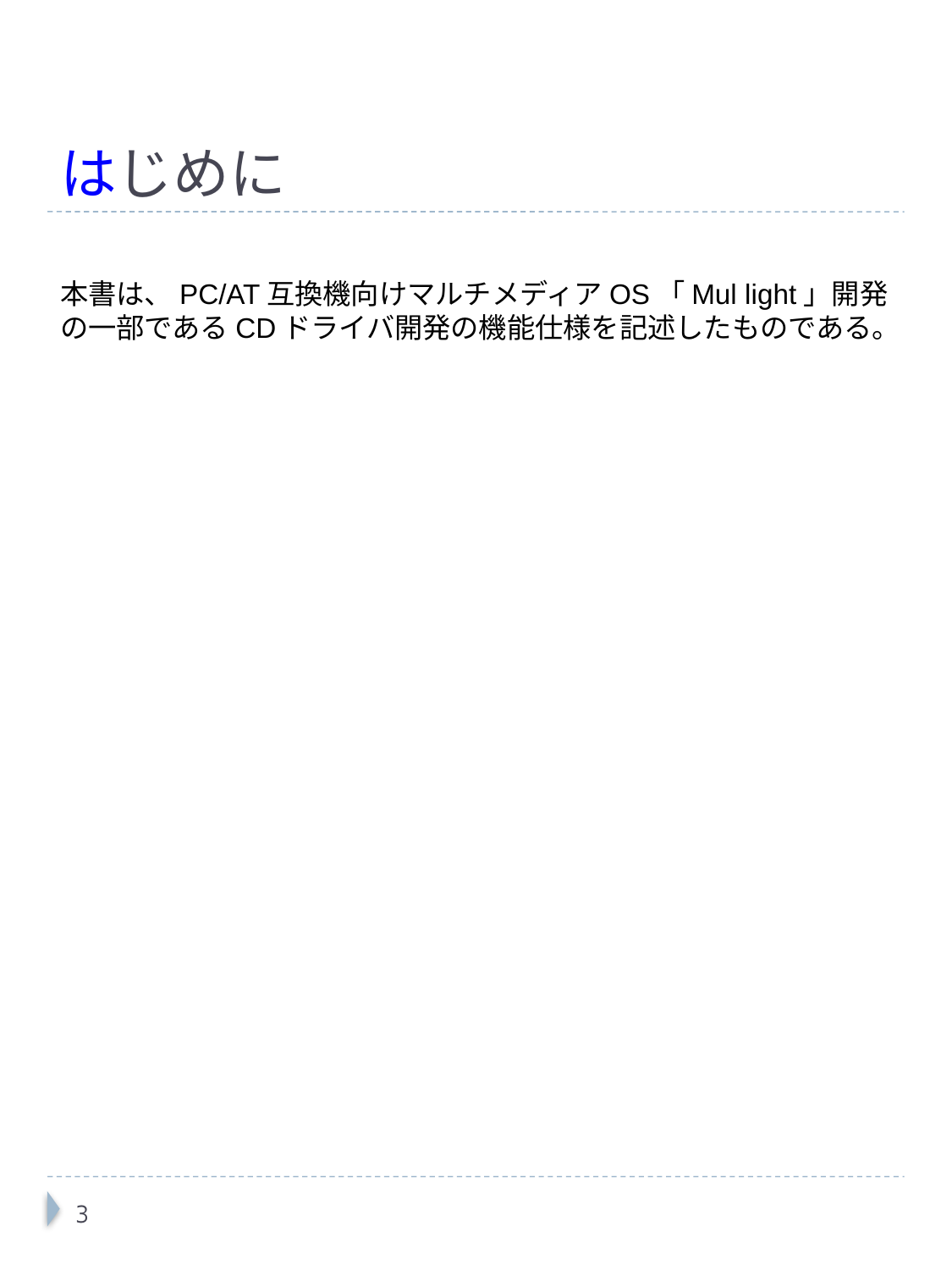

# はじめに

本書は、PC/AT互換機向けマルチメディアOS「Mul light」開発の一部であるCDドライバ開発の機能仕様を記述したものである。

3